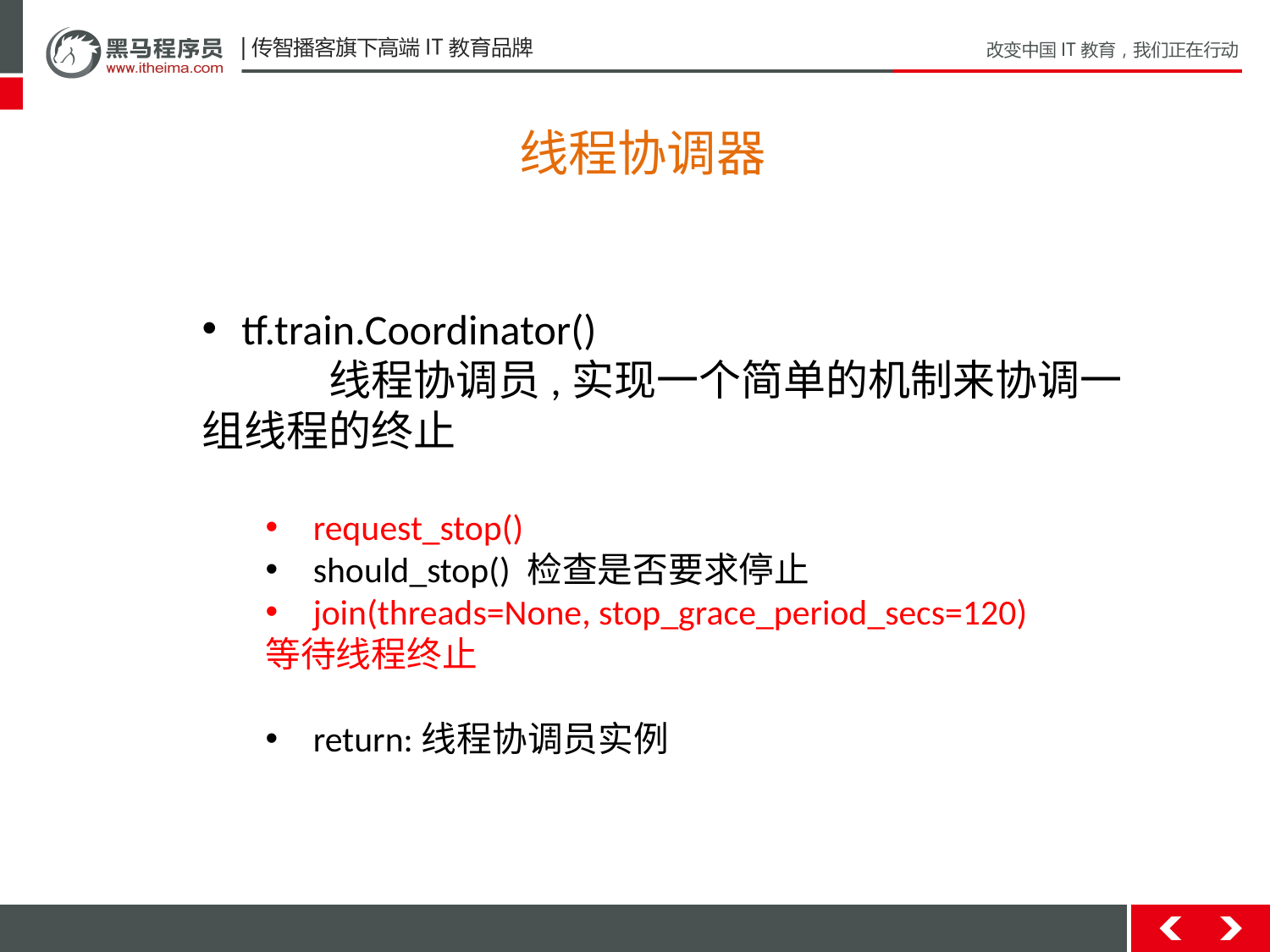

线程协调器
tf.train.Coordinator()
	线程协调员,实现一个简单的机制来协调一
组线程的终止

request_stop()
should_stop() 检查是否要求停止
join(threads=None, stop_grace_period_secs=120)
等待线程终止

return:线程协调员实例